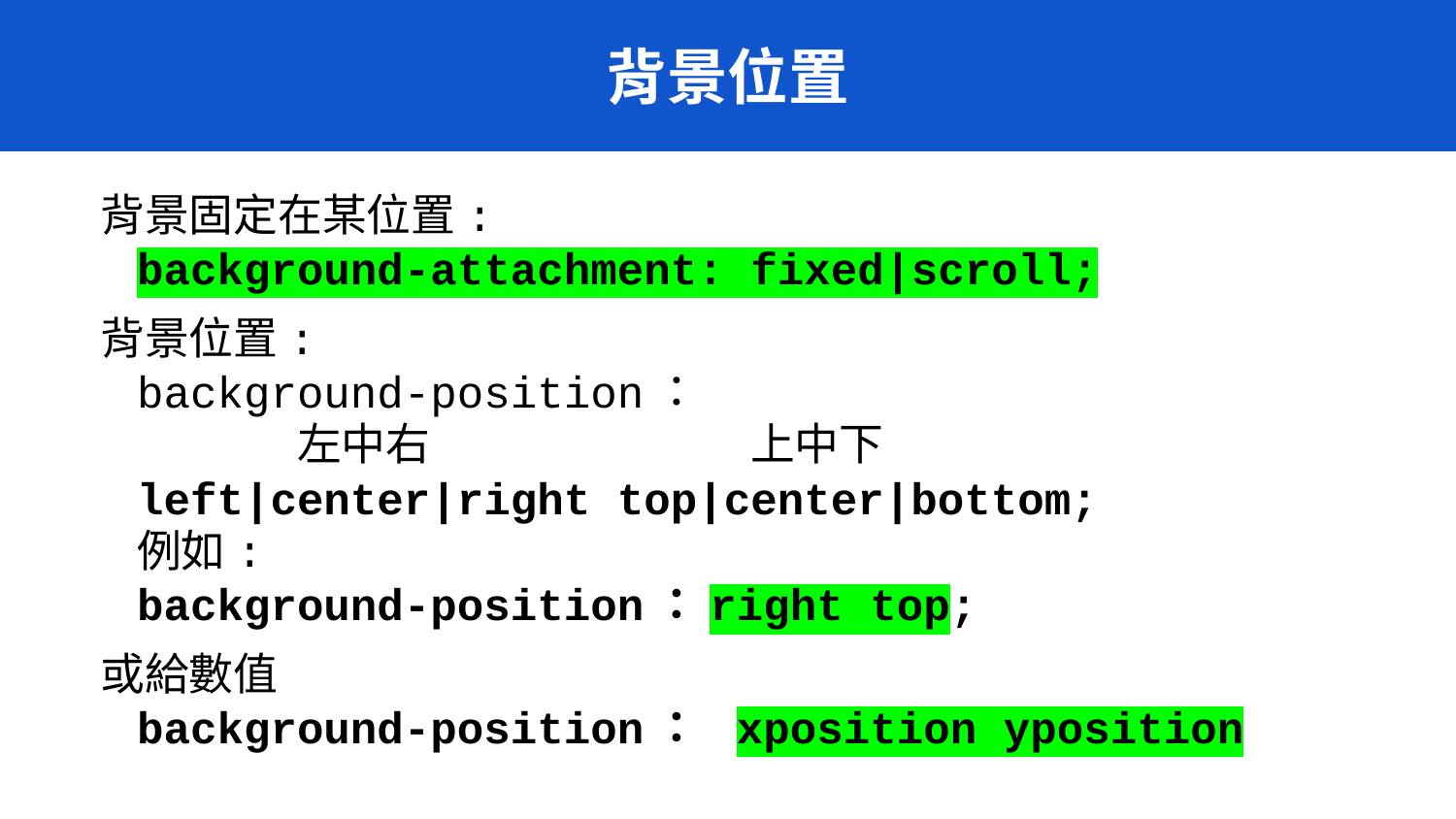

# 背景位置
背景固定在某位置:
background-attachment: fixed|scroll;
背景位置:
background-position：
      左中右            上中下
left|center|right top|center|bottom;
例如:
background-position：right top;
或給數值
background-position： xposition yposition